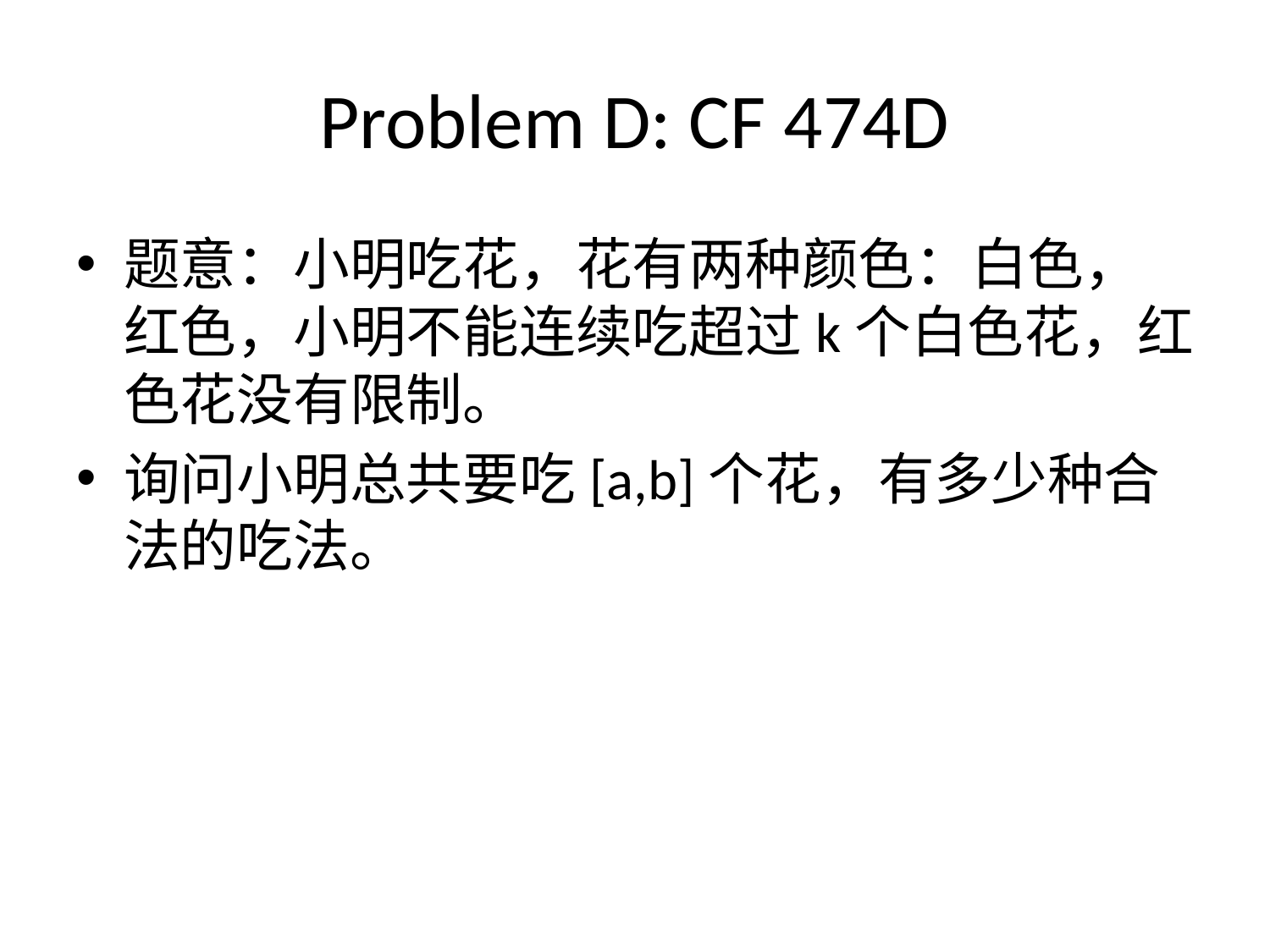

# Problem D: CF 474D
题意：小明吃花，花有两种颜色：白色，红色，小明不能连续吃超过k个白色花，红色花没有限制。
询问小明总共要吃[a,b]个花，有多少种合法的吃法。